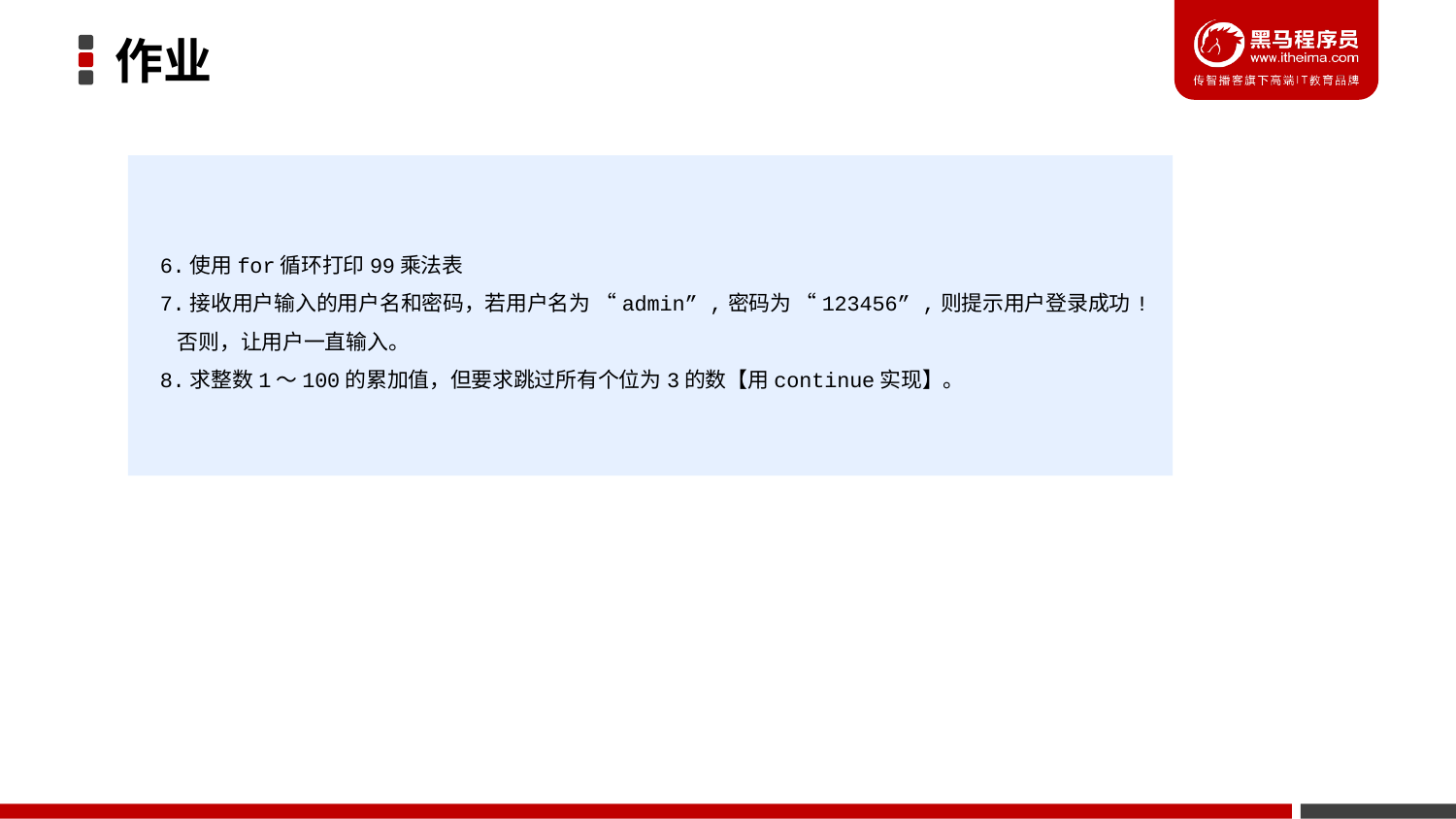

# 作业
6.使用for循环打印99乘法表
7.接收用户输入的用户名和密码，若用户名为 “admin” ,密码为 “123456” ,则提示用户登录成功!  否则，让用户一直输入。
8.求整数1～100的累加值，但要求跳过所有个位为3的数【用continue实现】。